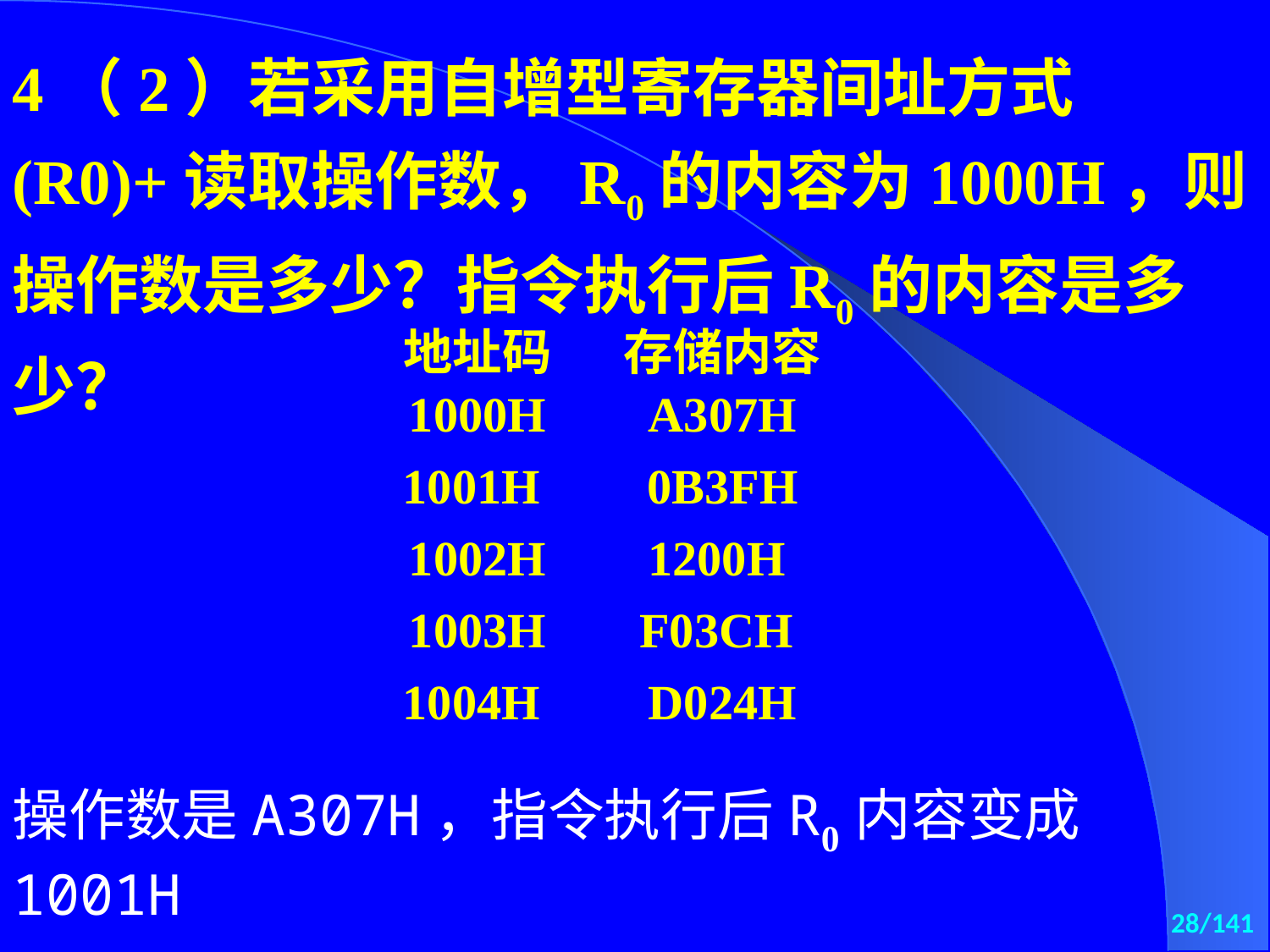

4（2）若采用自增型寄存器间址方式(R0)+读取操作数，R0的内容为1000H，则操作数是多少？指令执行后R0的内容是多少？
| 地址码 | 存储内容 |
| --- | --- |
| 1000H | A307H |
| 1001H | 0B3FH |
| 1002H | 1200H |
| 1003H | F03CH |
| 1004H | D024H |
操作数是A307H，指令执行后R0内容变成1001H
28/141